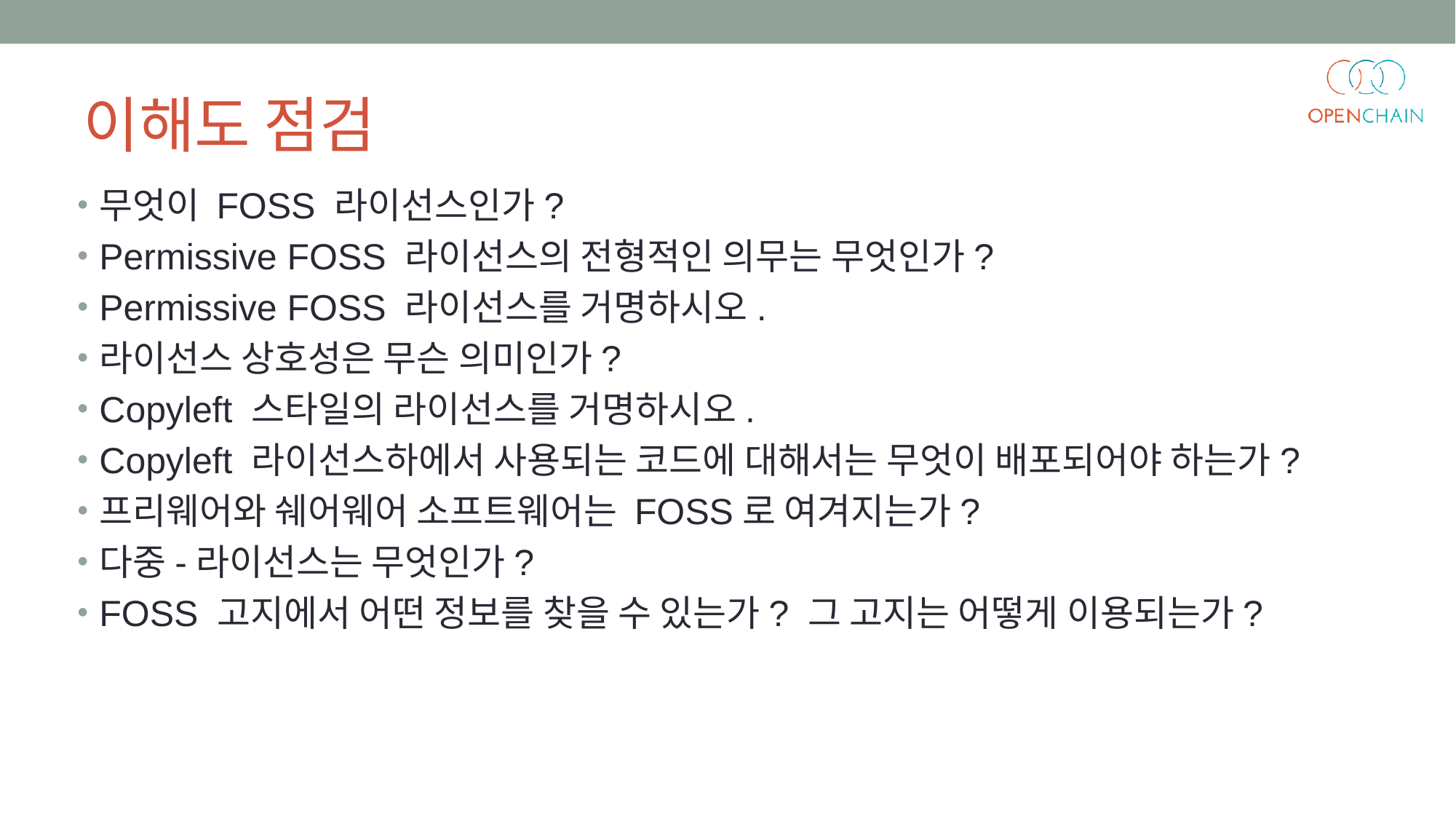

# 이해도 점검
무엇이 FOSS 라이선스인가?
Permissive FOSS 라이선스의 전형적인 의무는 무엇인가?
Permissive FOSS 라이선스를 거명하시오.
라이선스 상호성은 무슨 의미인가?
Copyleft 스타일의 라이선스를 거명하시오.
Copyleft 라이선스하에서 사용되는 코드에 대해서는 무엇이 배포되어야 하는가?
프리웨어와 쉐어웨어 소프트웨어는 FOSS로 여겨지는가?
다중-라이선스는 무엇인가?
FOSS 고지에서 어떤 정보를 찾을 수 있는가? 그 고지는 어떻게 이용되는가?